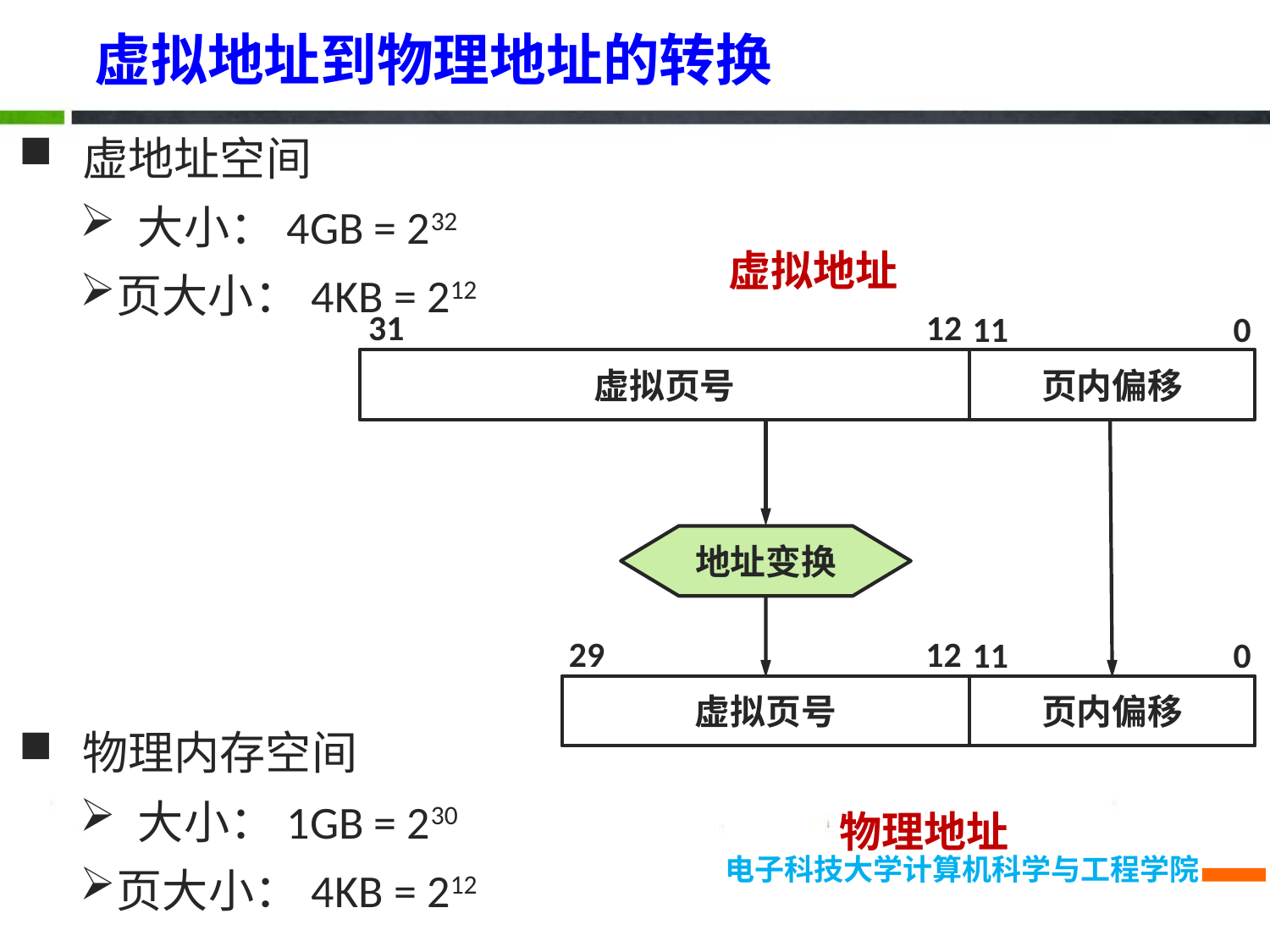

虚拟地址到物理地址的转换
虚地址空间
 大小：4GB = 232
页大小：4KB = 212
虚拟地址
31                                                                 12
11                            0
虚拟页号
页内偏移
地址变换
29                                        12
11                            0
虚拟页号
页内偏移
物理内存空间
 大小：1GB = 230
页大小：4KB = 212
物理地址
110